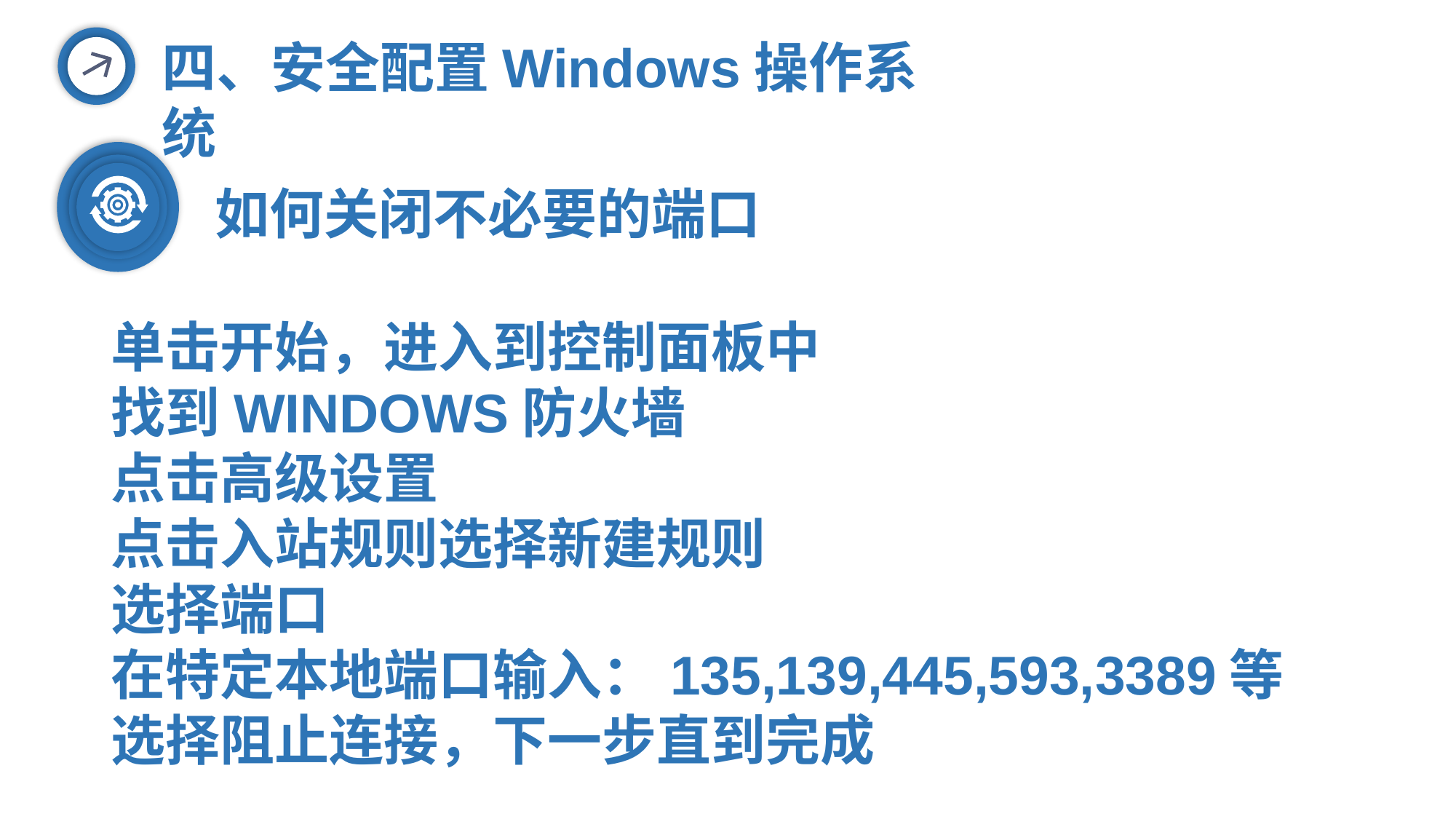

四、安全配置Windows操作系统

如何关闭不必要的端口

单击开始，进入到控制面板中
找到WINDOWS防火墙
点击高级设置
点击入站规则选择新建规则
选择端口
在特定本地端口输入：135,139,445,593,3389等
选择阻止连接，下一步直到完成